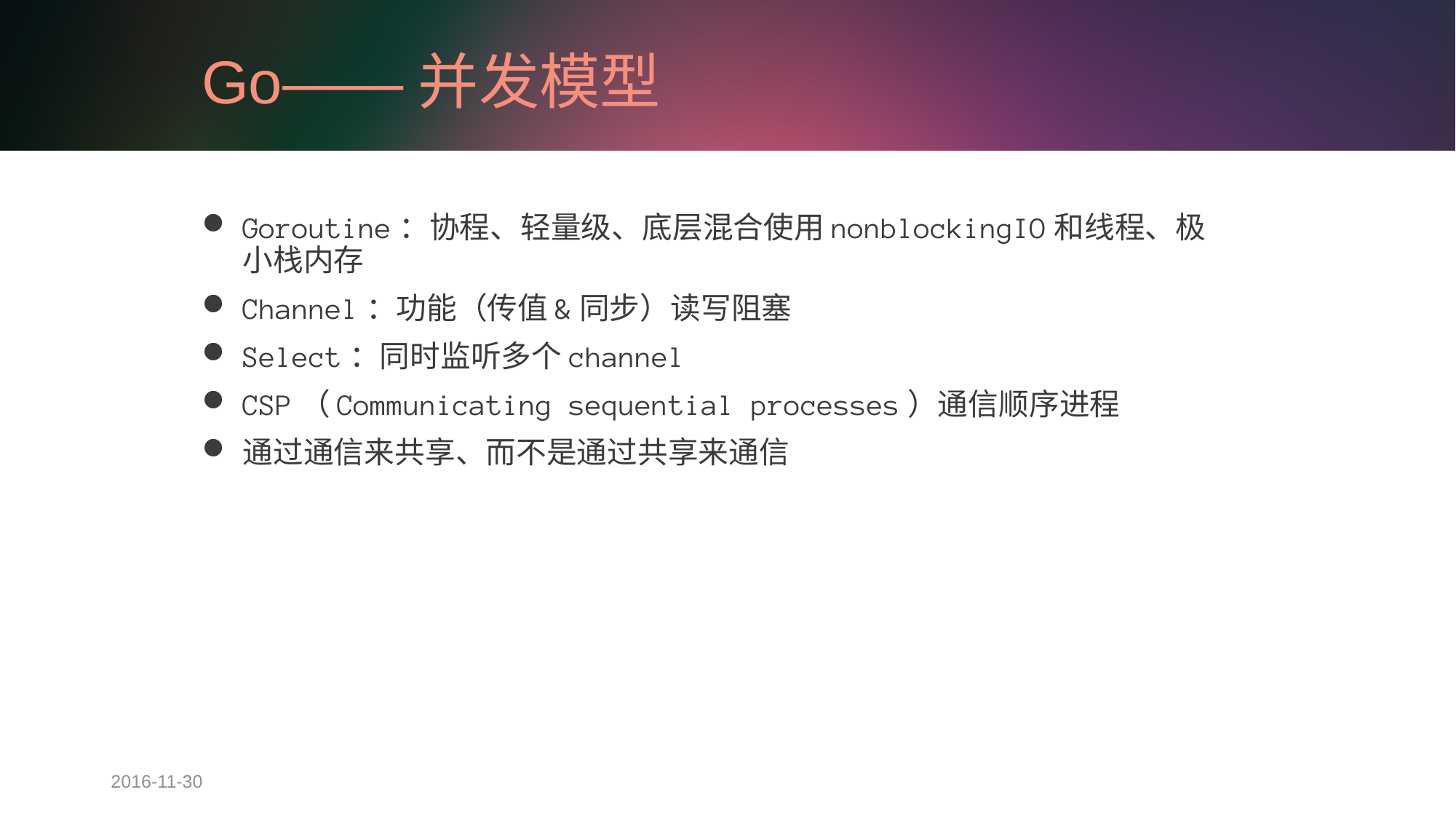

# Go——并发模型
Goroutine：协程、轻量级、底层混合使用nonblockingIO和线程、极小栈内存
Channel：功能（传值&同步）读写阻塞
Select：同时监听多个channel
CSP（Communicating sequential processes）通信顺序进程
通过通信来共享、而不是通过共享来通信

2016-11-30
27